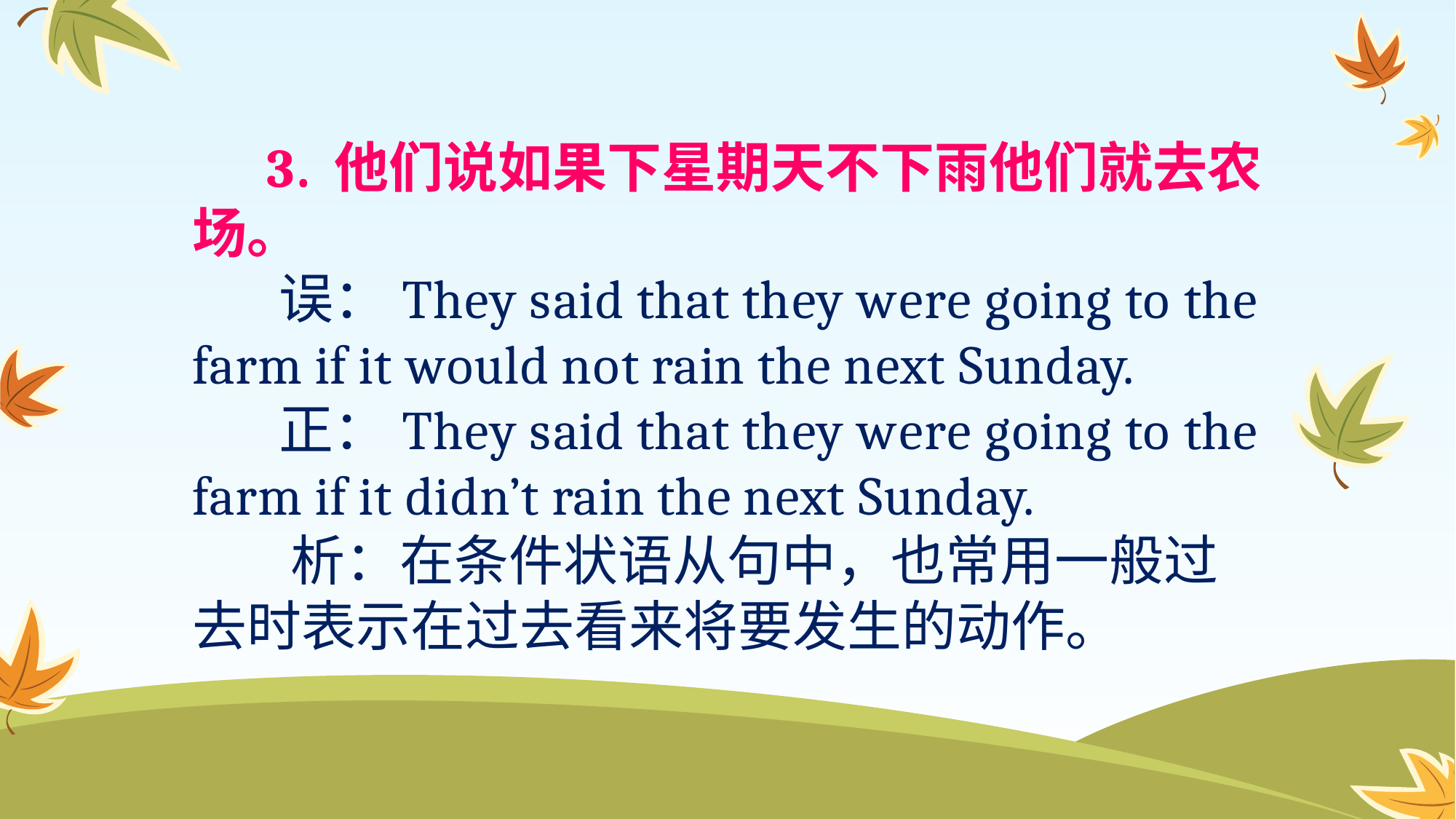

3. 他们说如果下星期天不下雨他们就去农场。
      误：They said that they were going to the farm if it would not rain the next Sunday.
      正：They said that they were going to the farm if it didn’t rain the next Sunday.
       析：在条件状语从句中，也常用一般过去时表示在过去看来将要发生的动作。